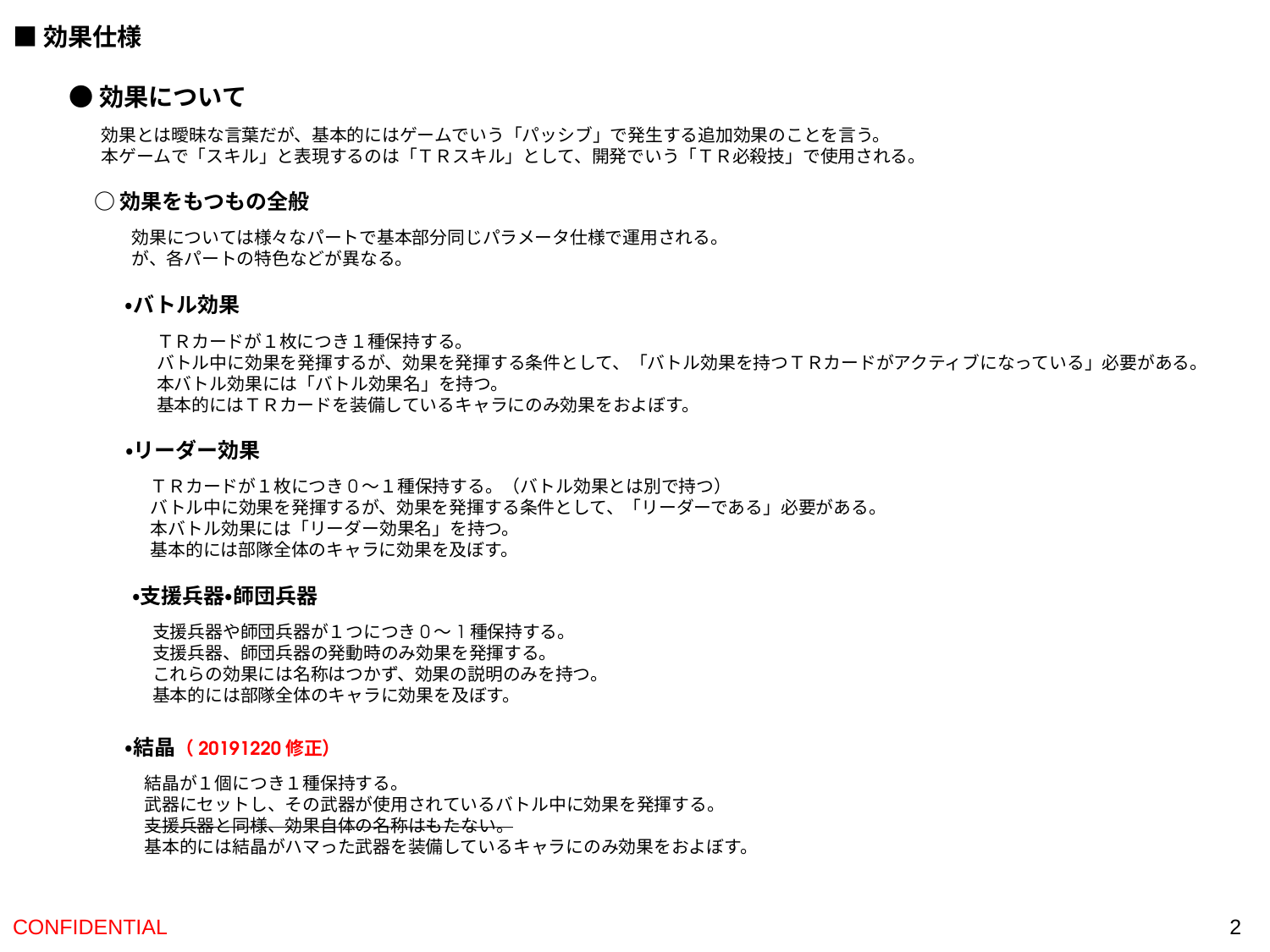

■効果仕様
●効果について
効果とは曖昧な言葉だが、基本的にはゲームでいう「パッシブ」で発生する追加効果のことを言う。
本ゲームで「スキル」と表現するのは「ＴＲスキル」として、開発でいう「ＴＲ必殺技」で使用される。
○効果をもつもの全般
効果については様々なパートで基本部分同じパラメータ仕様で運用される。
が、各パートの特色などが異なる。
・バトル効果
ＴＲカードが１枚につき１種保持する。
バトル中に効果を発揮するが、効果を発揮する条件として、「バトル効果を持つＴＲカードがアクティブになっている」必要がある。
本バトル効果には「バトル効果名」を持つ。
基本的にはＴＲカードを装備しているキャラにのみ効果をおよぼす。
・リーダー効果
ＴＲカードが１枚につき0～１種保持する。（バトル効果とは別で持つ）
バトル中に効果を発揮するが、効果を発揮する条件として、「リーダーである」必要がある。
本バトル効果には「リーダー効果名」を持つ。
基本的には部隊全体のキャラに効果を及ぼす。
・支援兵器・師団兵器
支援兵器や師団兵器が１つにつき0～1種保持する。
支援兵器、師団兵器の発動時のみ効果を発揮する。
これらの効果には名称はつかず、効果の説明のみを持つ。
基本的には部隊全体のキャラに効果を及ぼす。
・結晶（20191220修正）
結晶が１個につき１種保持する。
武器にセットし、その武器が使用されているバトル中に効果を発揮する。
支援兵器と同様、効果自体の名称はもたない。
基本的には結晶がハマった武器を装備しているキャラにのみ効果をおよぼす。
2
CONFIDENTIAL